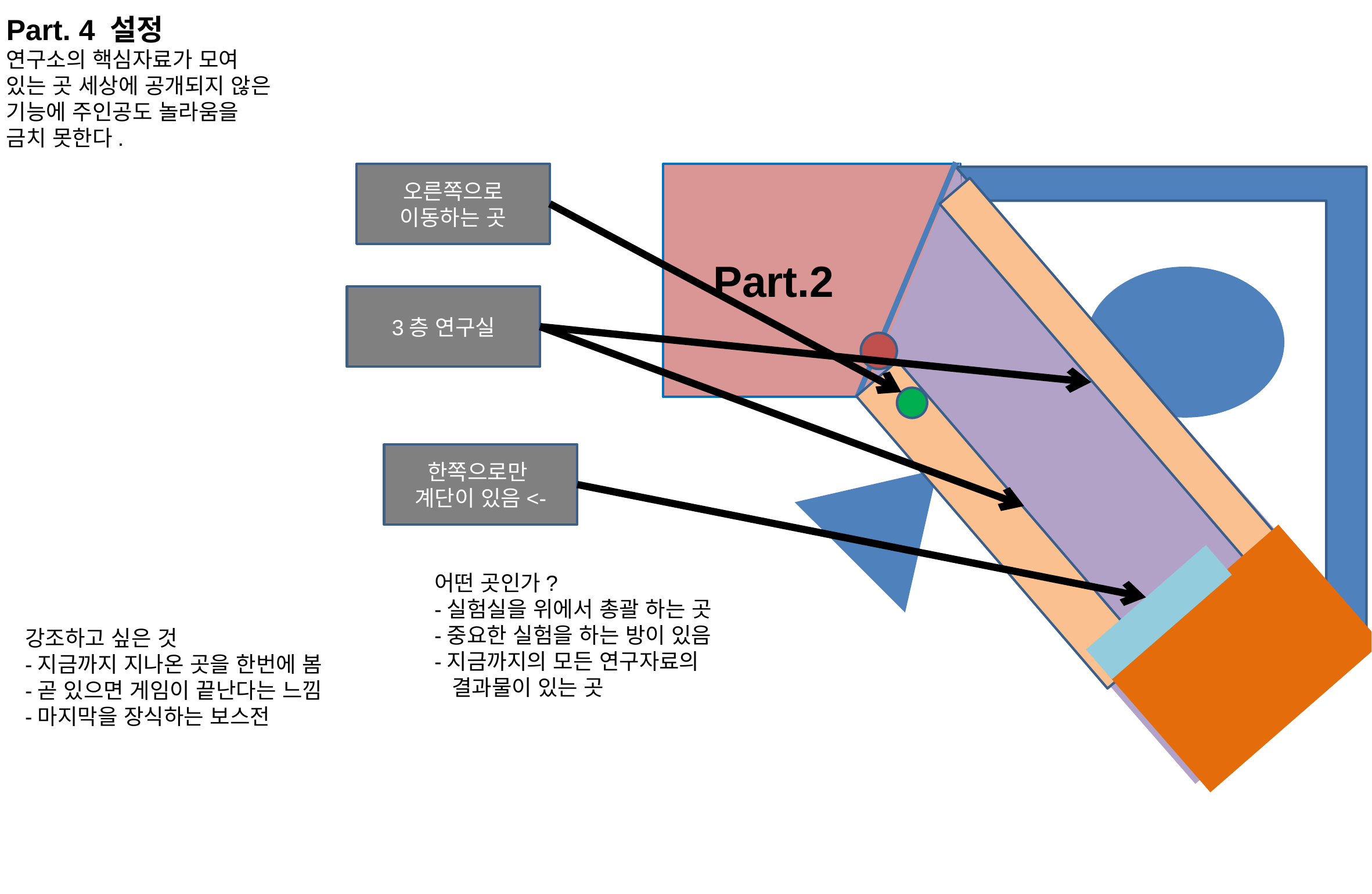

Part. 4 설정
연구소의 핵심자료가 모여 있는 곳 세상에 공개되지 않은 기능에 주인공도 놀라움을 금치 못한다.

오른쪽으로 이동하는 곳

Part.2

3층 연구실

한쪽으로만
계단이 있음<-

어떤 곳인가?
-실험실을 위에서 총괄 하는 곳
-중요한 실험을 하는 방이 있음
-지금까지의 모든 연구자료의
  결과물이 있는 곳
강조하고 싶은 것
-지금까지 지나온 곳을 한번에 봄
-곧 있으면 게임이 끝난다는 느낌
-마지막을 장식하는 보스전